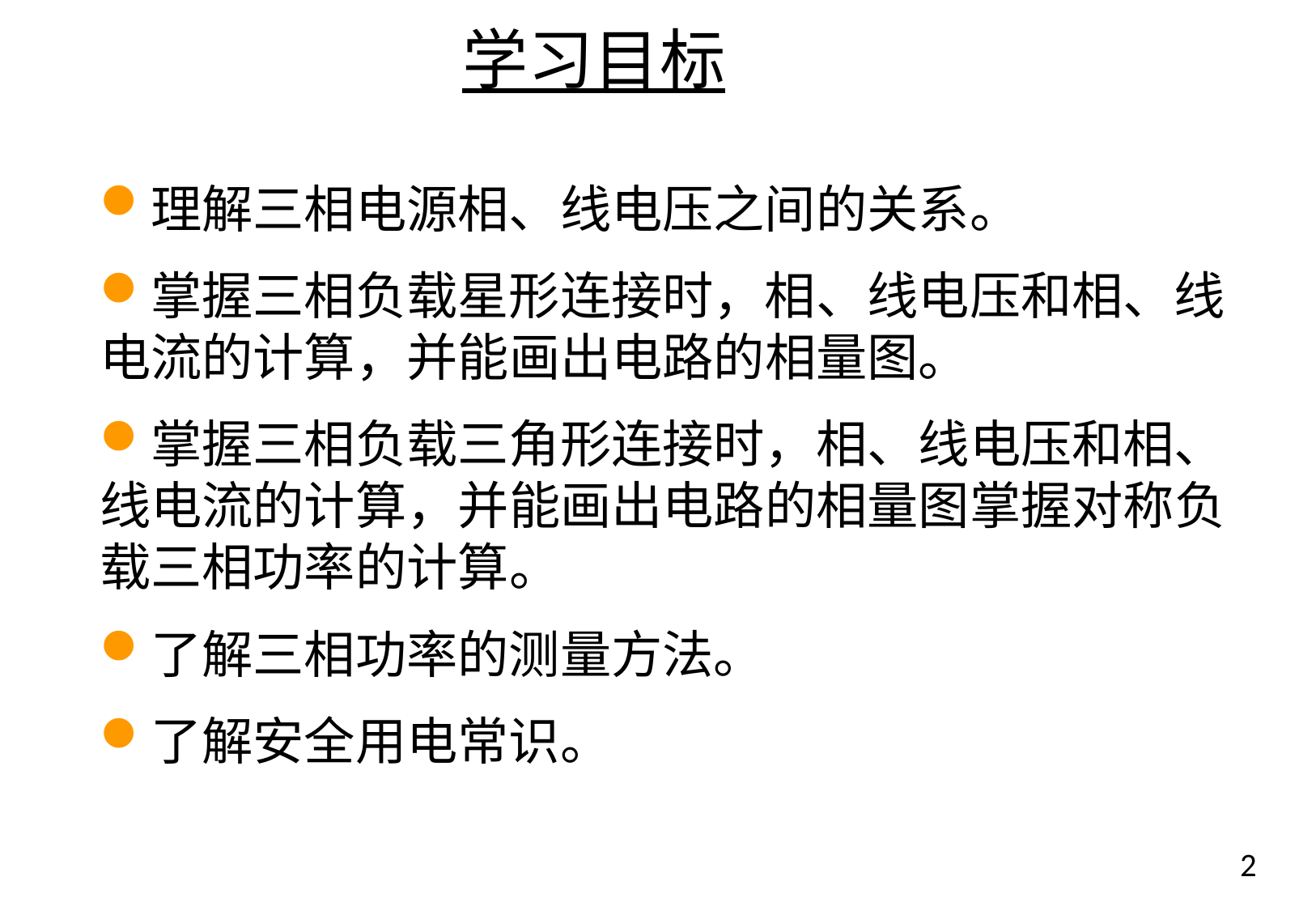

学习目标
理解三相电源相、线电压之间的关系。
掌握三相负载星形连接时，相、线电压和相、线电流的计算，并能画出电路的相量图。
掌握三相负载三角形连接时，相、线电压和相、线电流的计算，并能画出电路的相量图掌握对称负载三相功率的计算。
了解三相功率的测量方法。
了解安全用电常识。